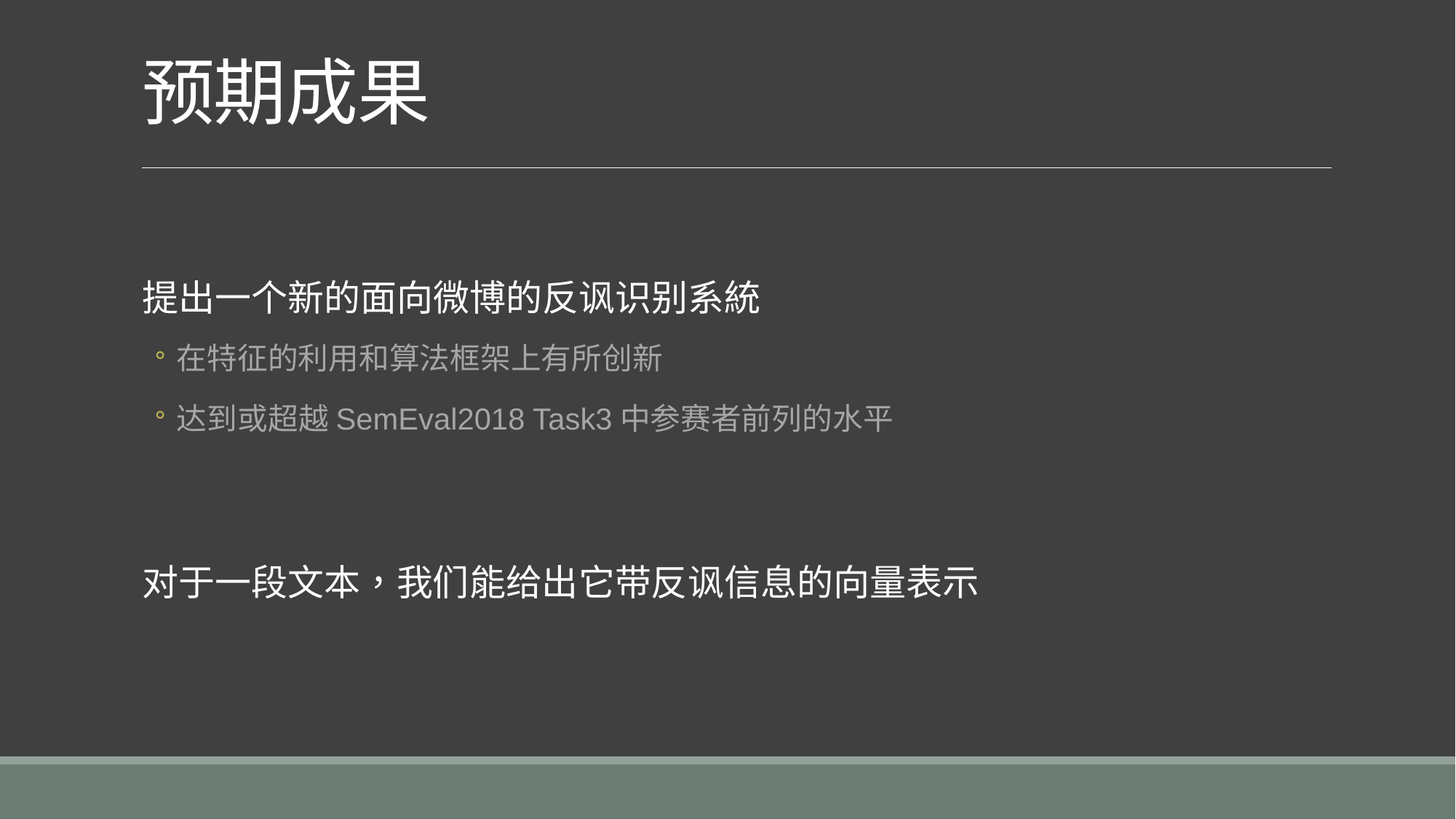

# 预期成果

提出一个新的面向微博的反讽识别系統
在特征的利用和算法框架上有所创新
达到或超越SemEval2018 Task3中参赛者前列的水平

对于一段文本，我们能给出它带反讽信息的向量表示